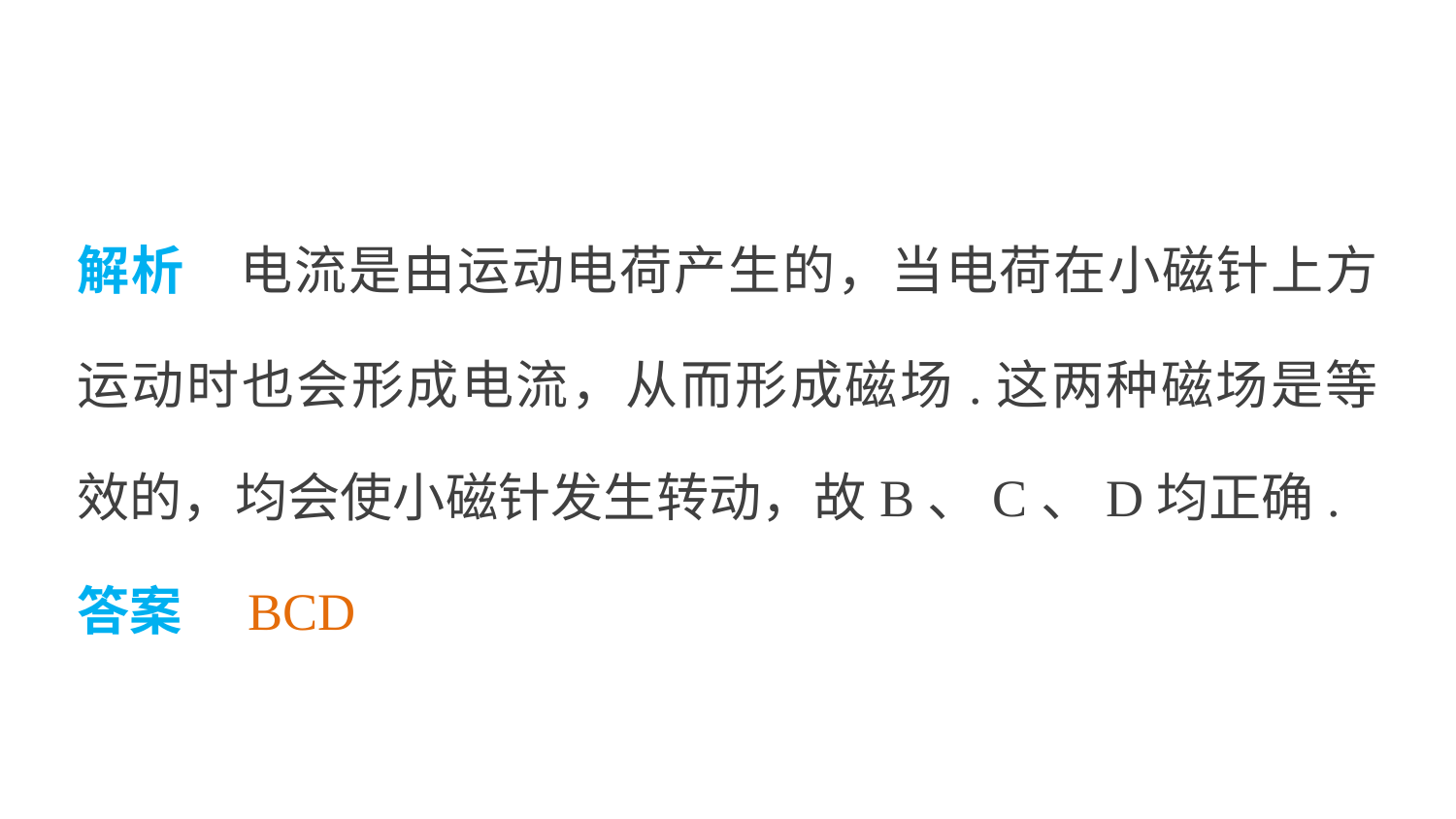

解析　电流是由运动电荷产生的，当电荷在小磁针上方运动时也会形成电流，从而形成磁场.这两种磁场是等效的，均会使小磁针发生转动，故B、C、D均正确.
答案　BCD